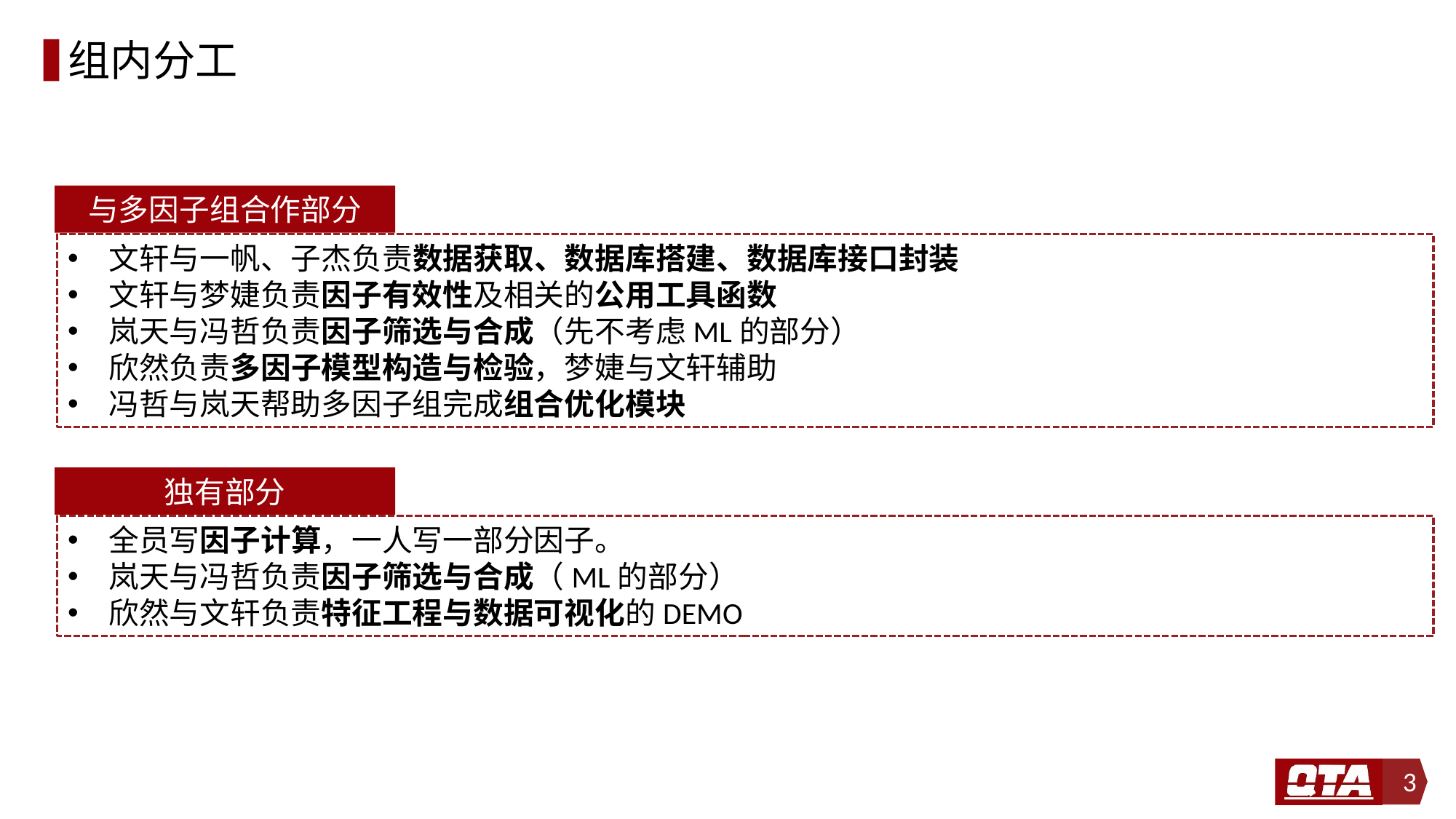

# 组内分工
与多因子组合作部分
文轩与一帆、子杰负责数据获取、数据库搭建、数据库接口封装
文轩与梦婕负责因子有效性及相关的公用工具函数
岚天与冯哲负责因子筛选与合成（先不考虑ML的部分）
欣然负责多因子模型构造与检验，梦婕与文轩辅助
冯哲与岚天帮助多因子组完成组合优化模块
独有部分
全员写因子计算，一人写一部分因子。
岚天与冯哲负责因子筛选与合成（ML的部分）
欣然与文轩负责特征工程与数据可视化的DEMO
3